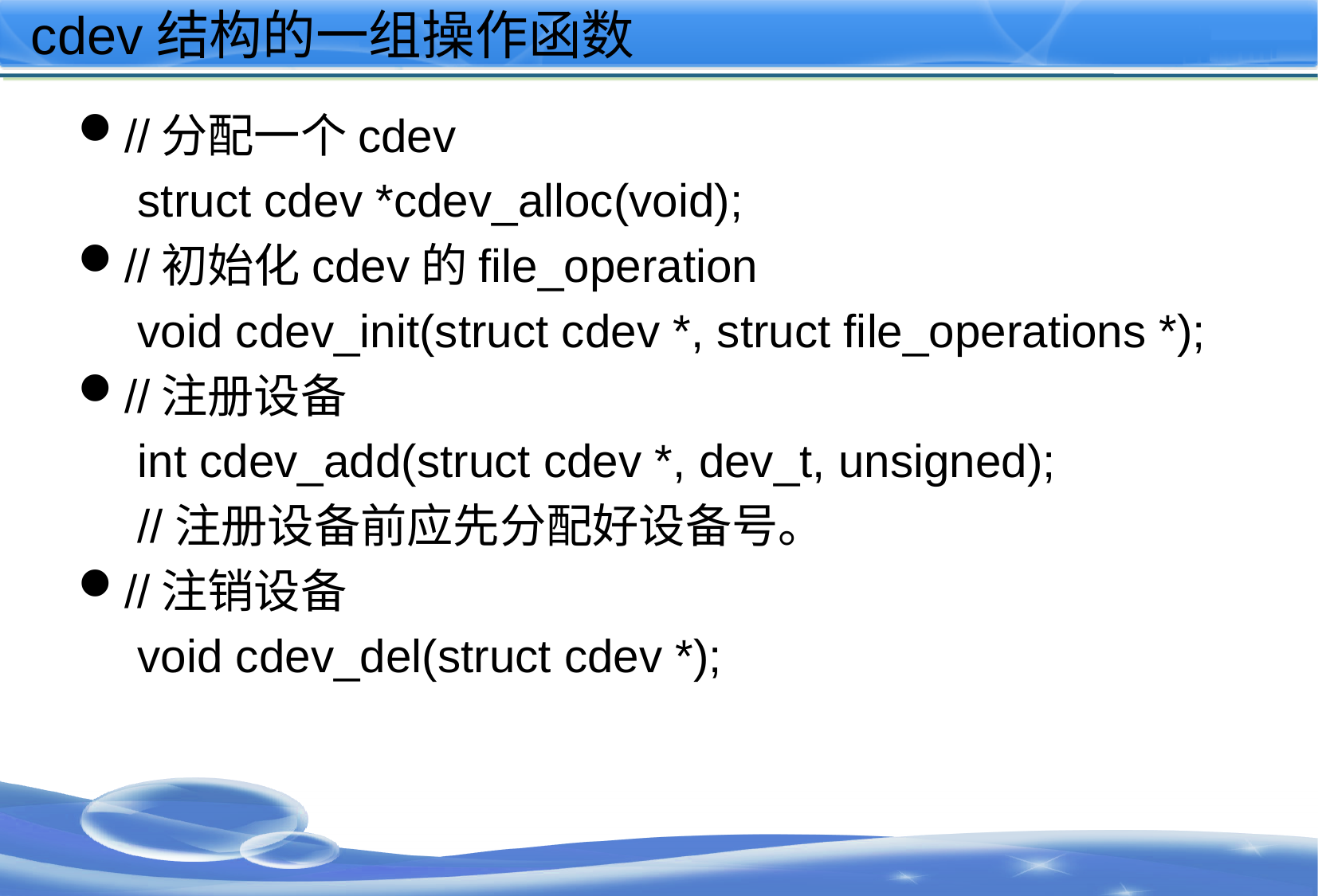

# cdev结构的一组操作函数
//分配一个cdev
struct cdev *cdev_alloc(void);
//初始化cdev的file_operation
void cdev_init(struct cdev *, struct file_operations *);
//注册设备
int cdev_add(struct cdev *, dev_t, unsigned);
//注册设备前应先分配好设备号。
//注销设备
void cdev_del(struct cdev *);